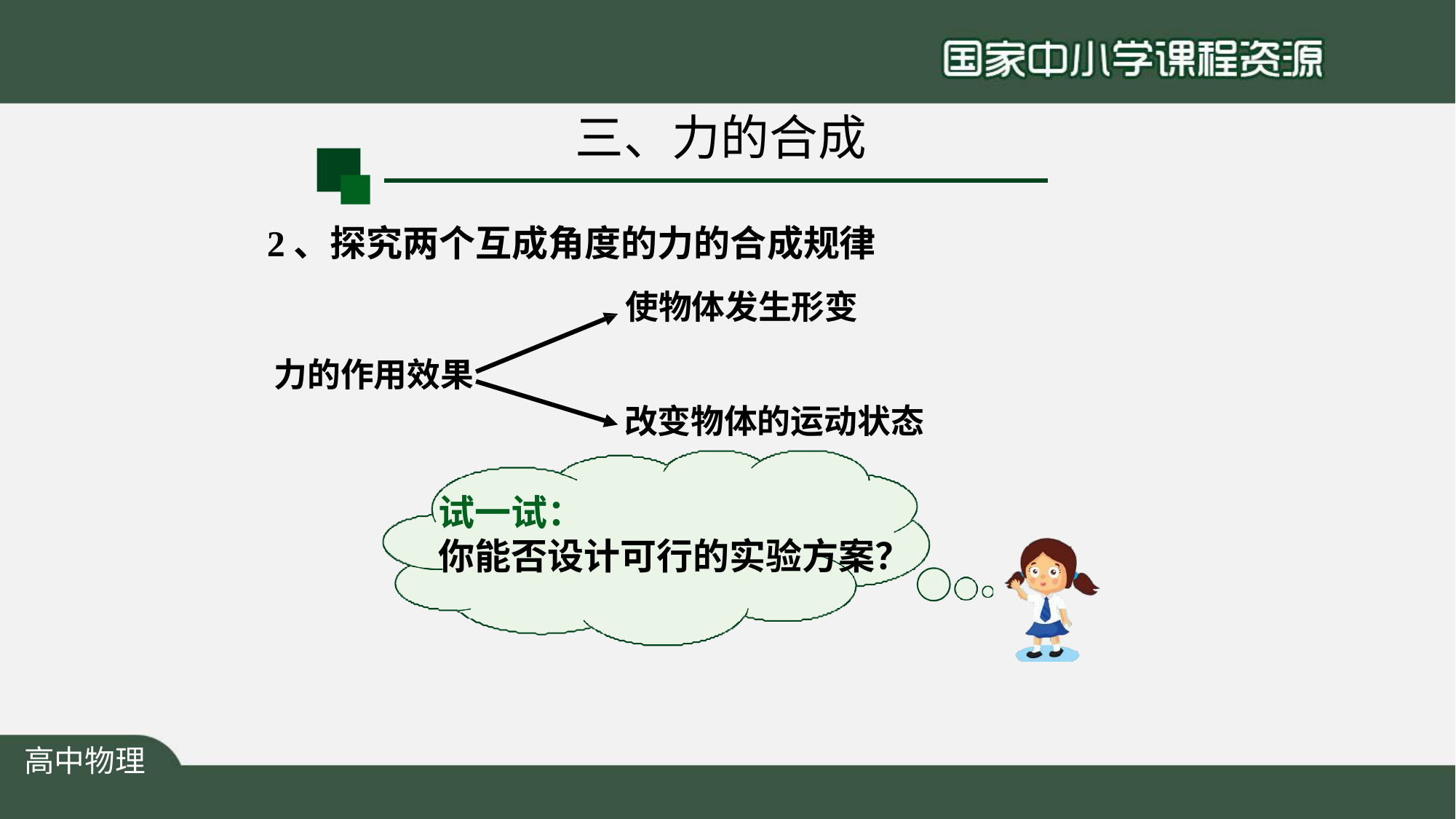

# 三、力的合成

2、探究两个互成角度的力的合成规律
使物体发生形变
力的作用效果
改变物体的运动状态

试一试：
你能否设计可行的实验方案？

高中物理